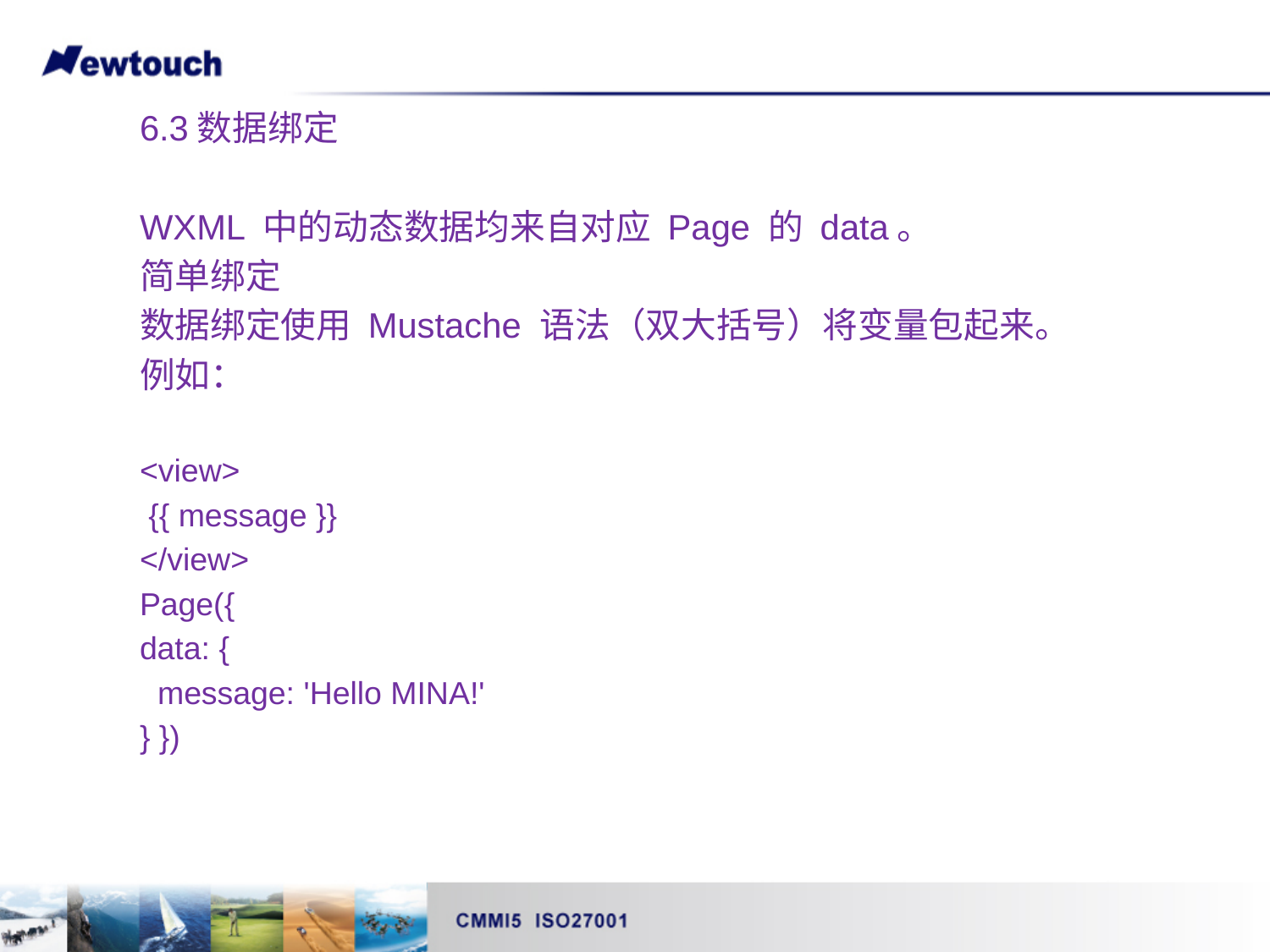

6.3数据绑定

WXML 中的动态数据均来自对应 Page 的 data。
简单绑定
数据绑定使用 Mustache 语法（双大括号）将变量包起来。
例如：

<view>
 {{ message }}
</view>
Page({
data: {
  message: 'Hello MINA!'
} })
23